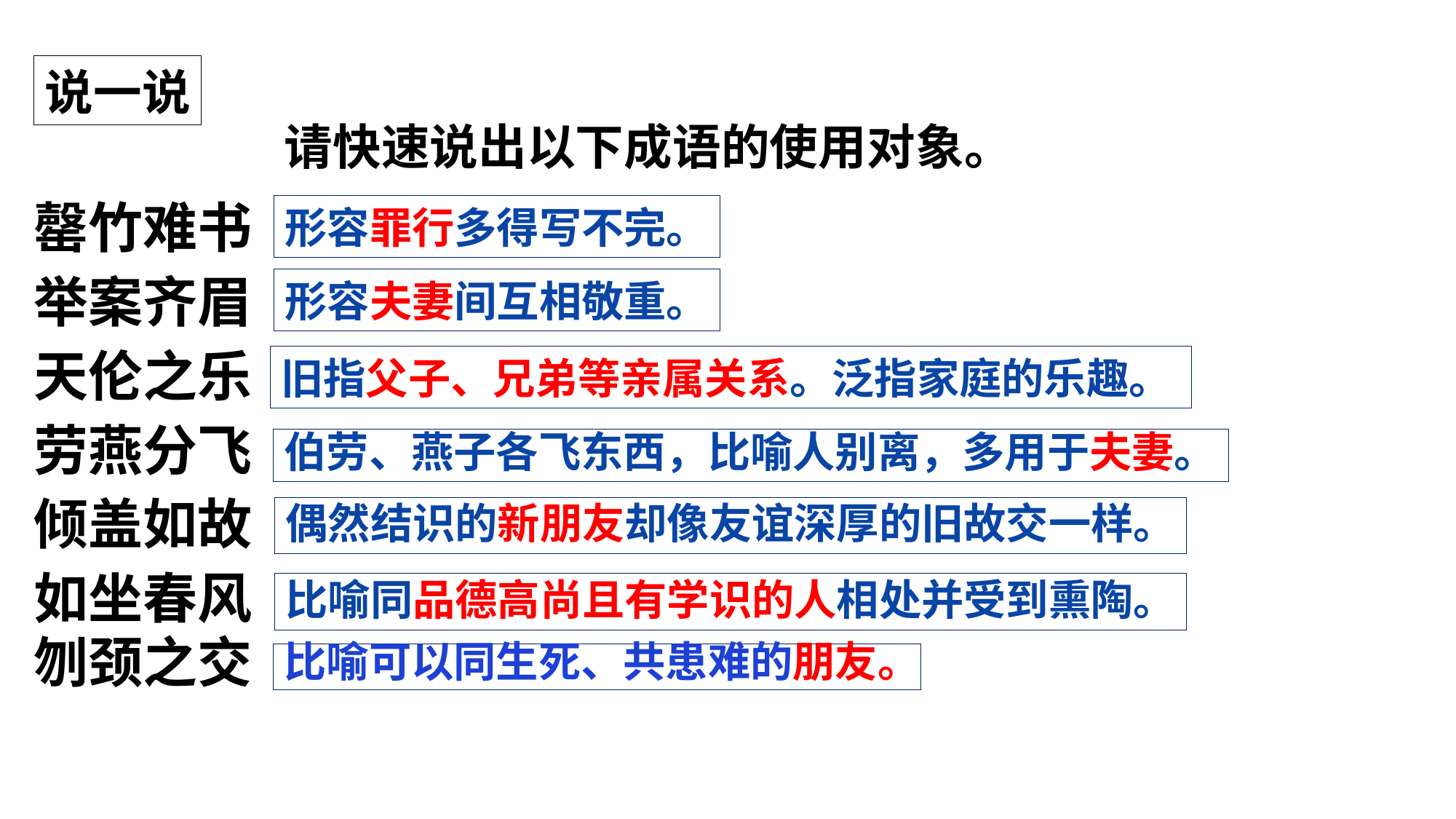

说一说
请快速说出以下成语的使用对象。
罄竹难书
举案齐眉
天伦之乐
劳燕分飞
倾盖如故
如坐春风
刎颈之交

形容罪行多得写不完。

形容夫妻间互相敬重。
旧指父子、兄弟等亲属关系。泛指家庭的乐趣。
伯劳、燕子各飞东西，比喻人别离，多用于夫妻。
偶然结识的新朋友却像友谊深厚的旧故交一样。
比喻同品德高尚且有学识的人相处并受到熏陶。
比喻可以同生死、共患难的朋友。